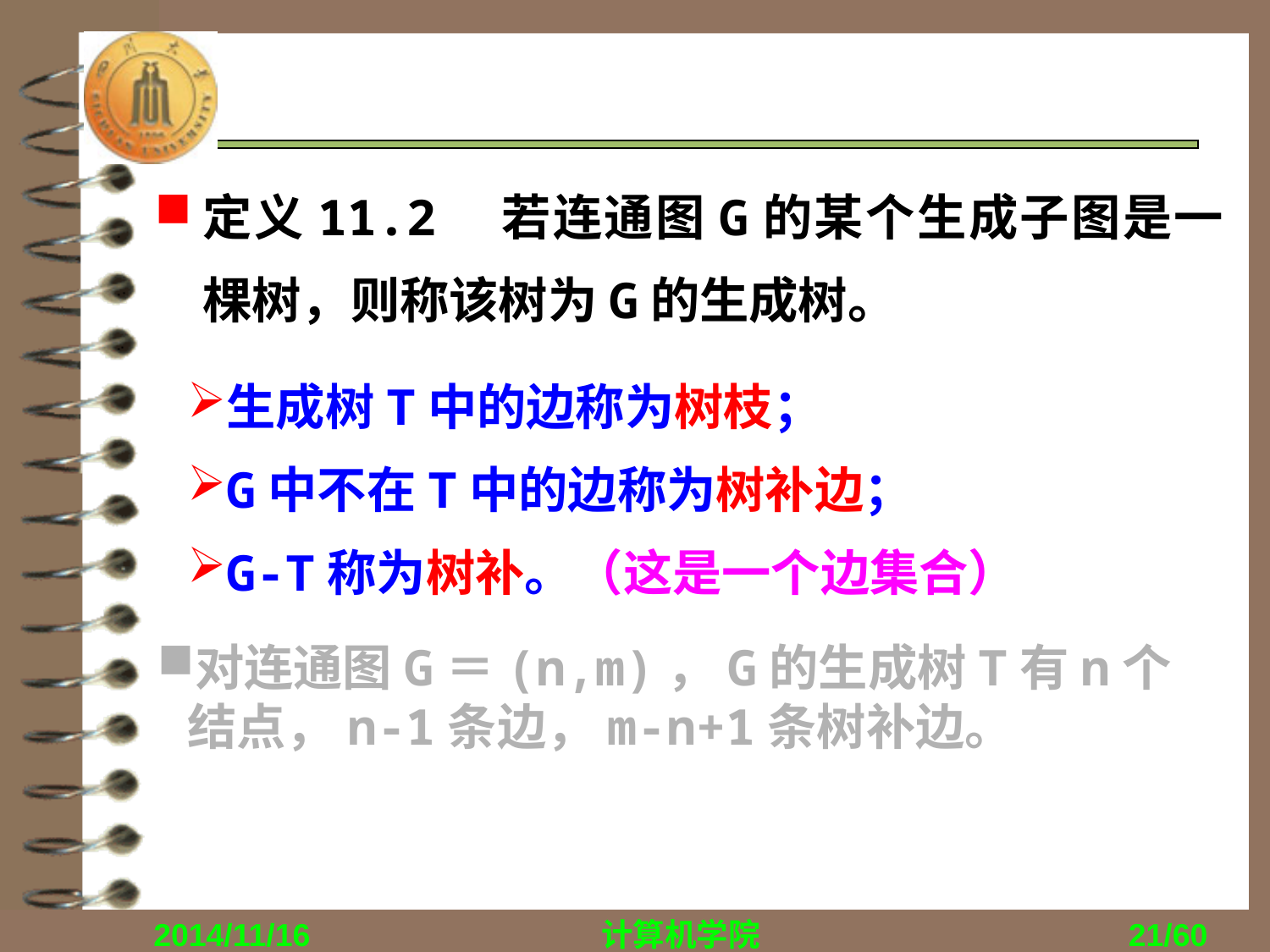

#
定义11.2　若连通图G的某个生成子图是一棵树，则称该树为G的生成树。
生成树T中的边称为树枝；
G中不在T中的边称为树补边；
G-T称为树补。（这是一个边集合）
对连通图G＝(n,m)，G的生成树T有n个结点，n-1条边，m-n+1条树补边。
2014/11/16
计算机学院
21/60